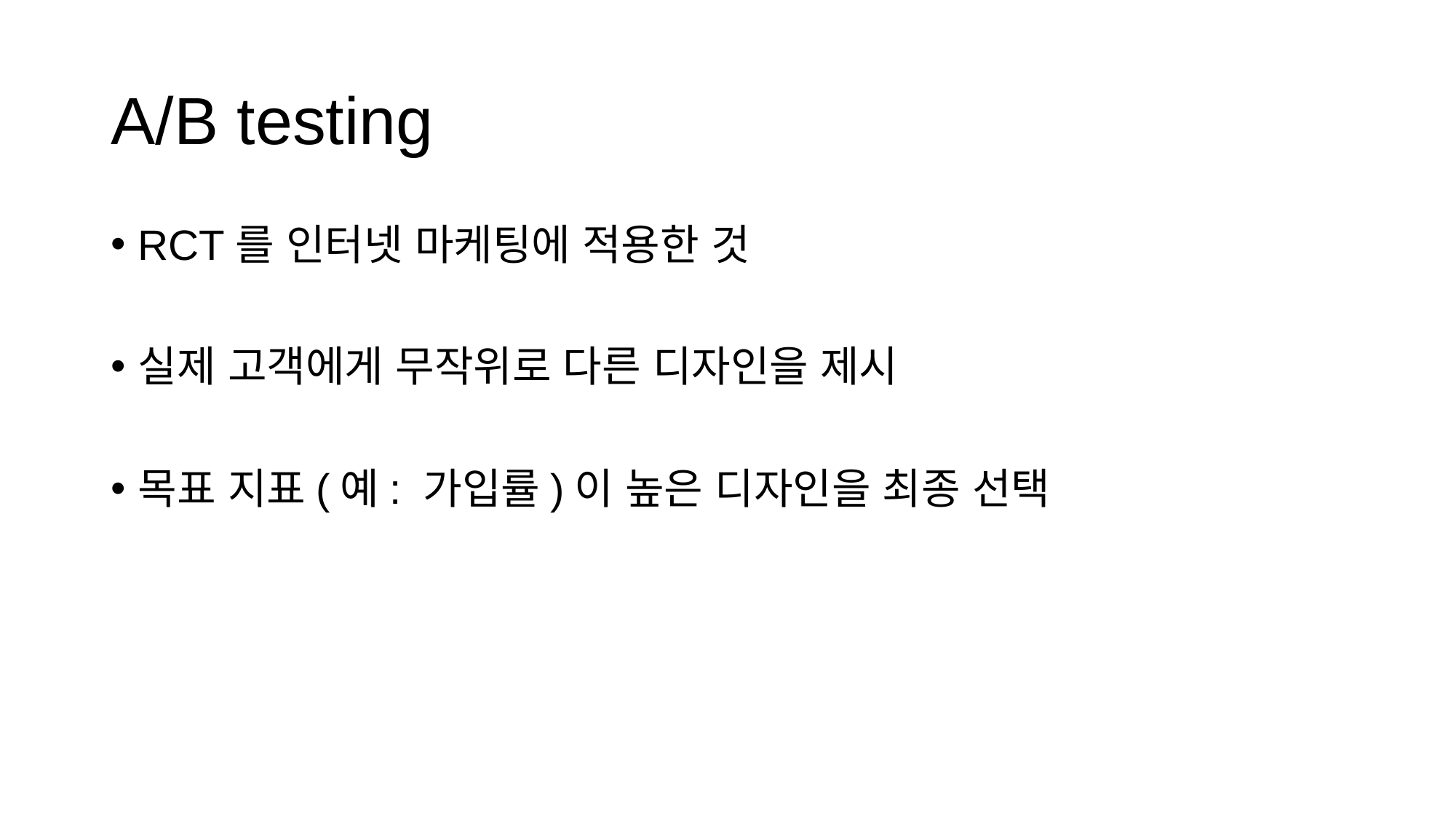

# A/B testing
RCT를 인터넷 마케팅에 적용한 것

실제 고객에게 무작위로 다른 디자인을 제시

목표 지표(예: 가입률)이 높은 디자인을 최종 선택